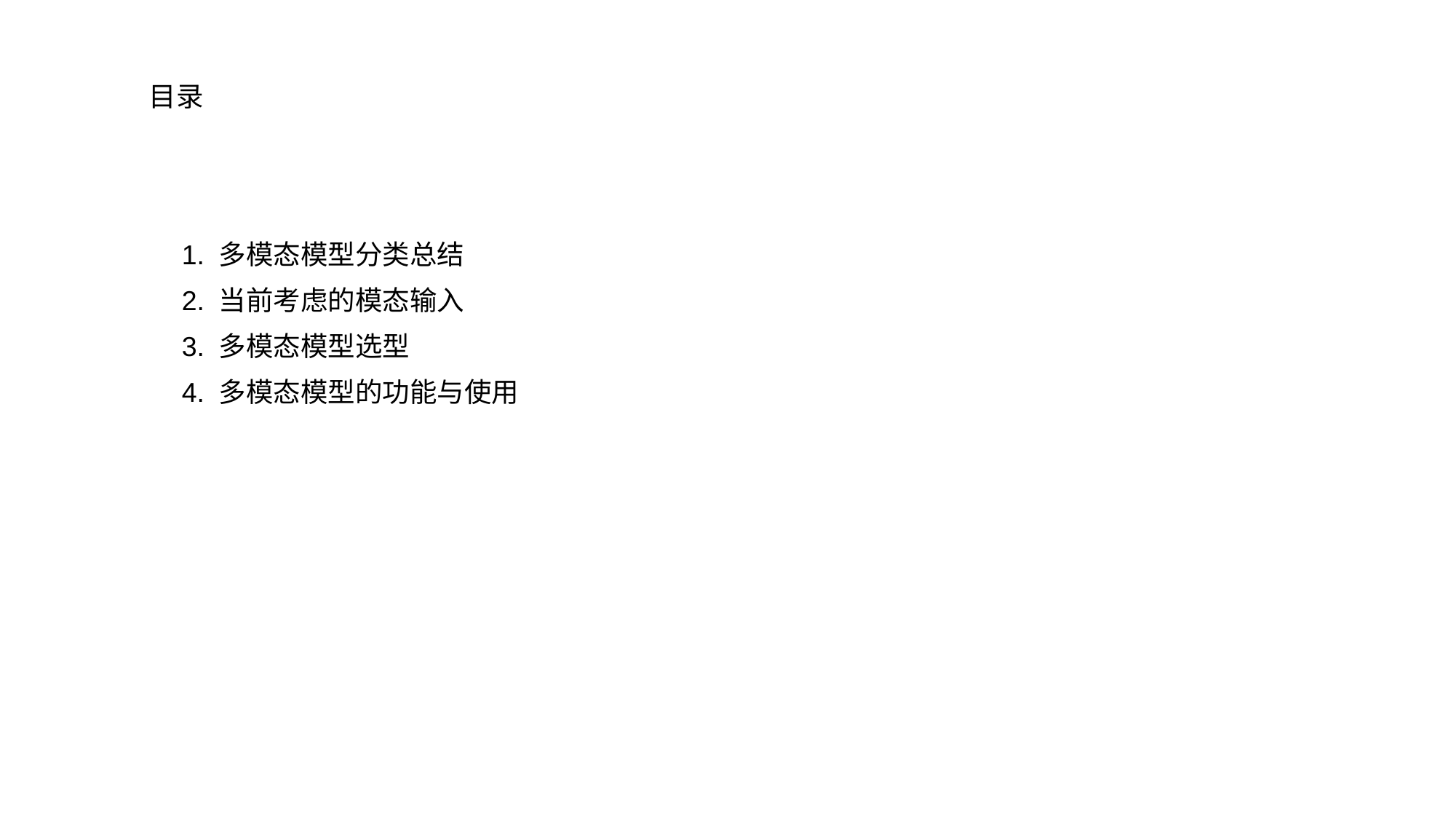

目录
1. 多模态模型分类总结
2. 当前考虑的模态输入
3. 多模态模型选型
4. 多模态模型的功能与使用